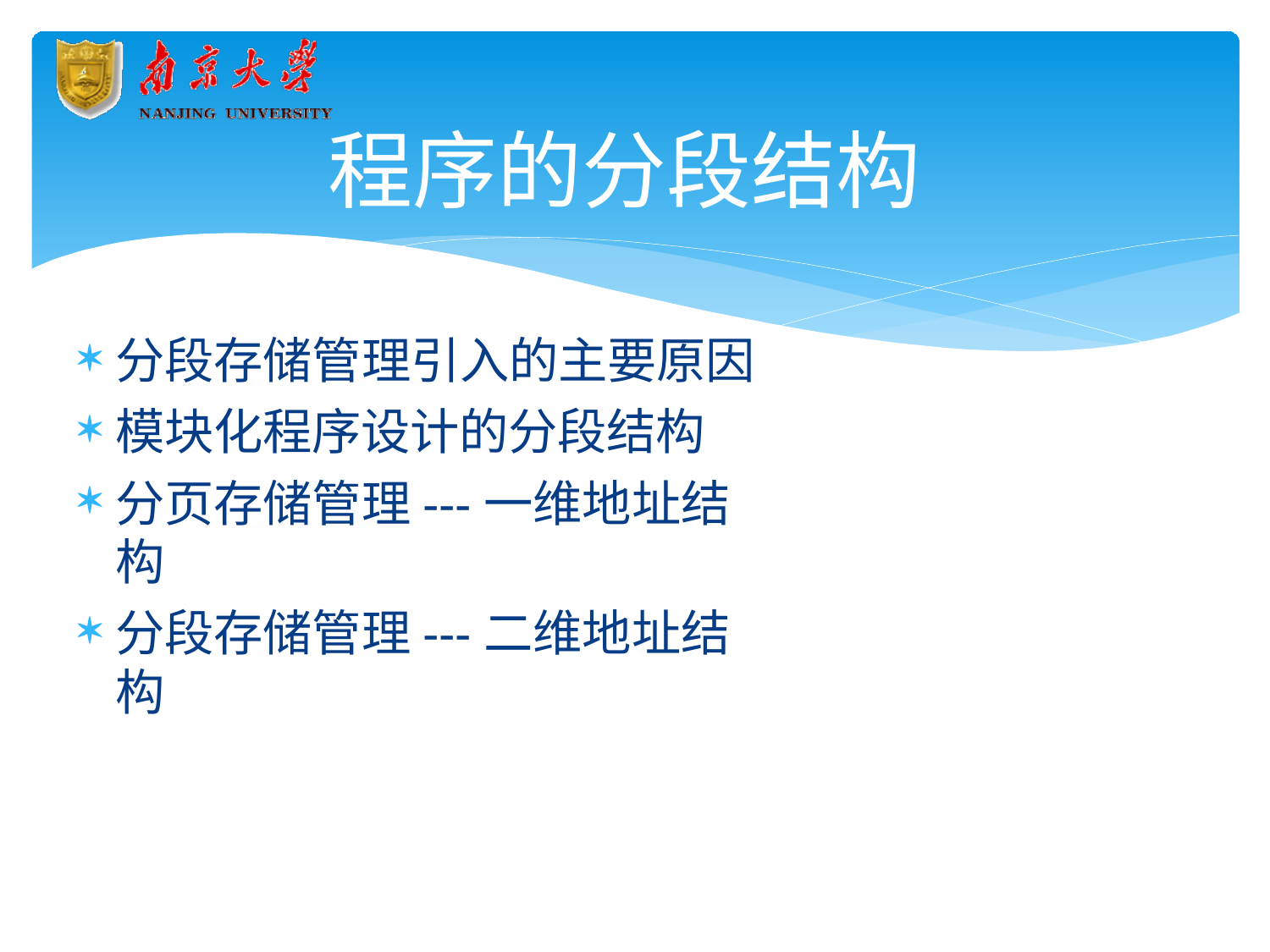

# 程序的分段结构
分段存储管理引入的主要原因
模块化程序设计的分段结构
分页存储管理---一维地址结构
分段存储管理---二维地址结构